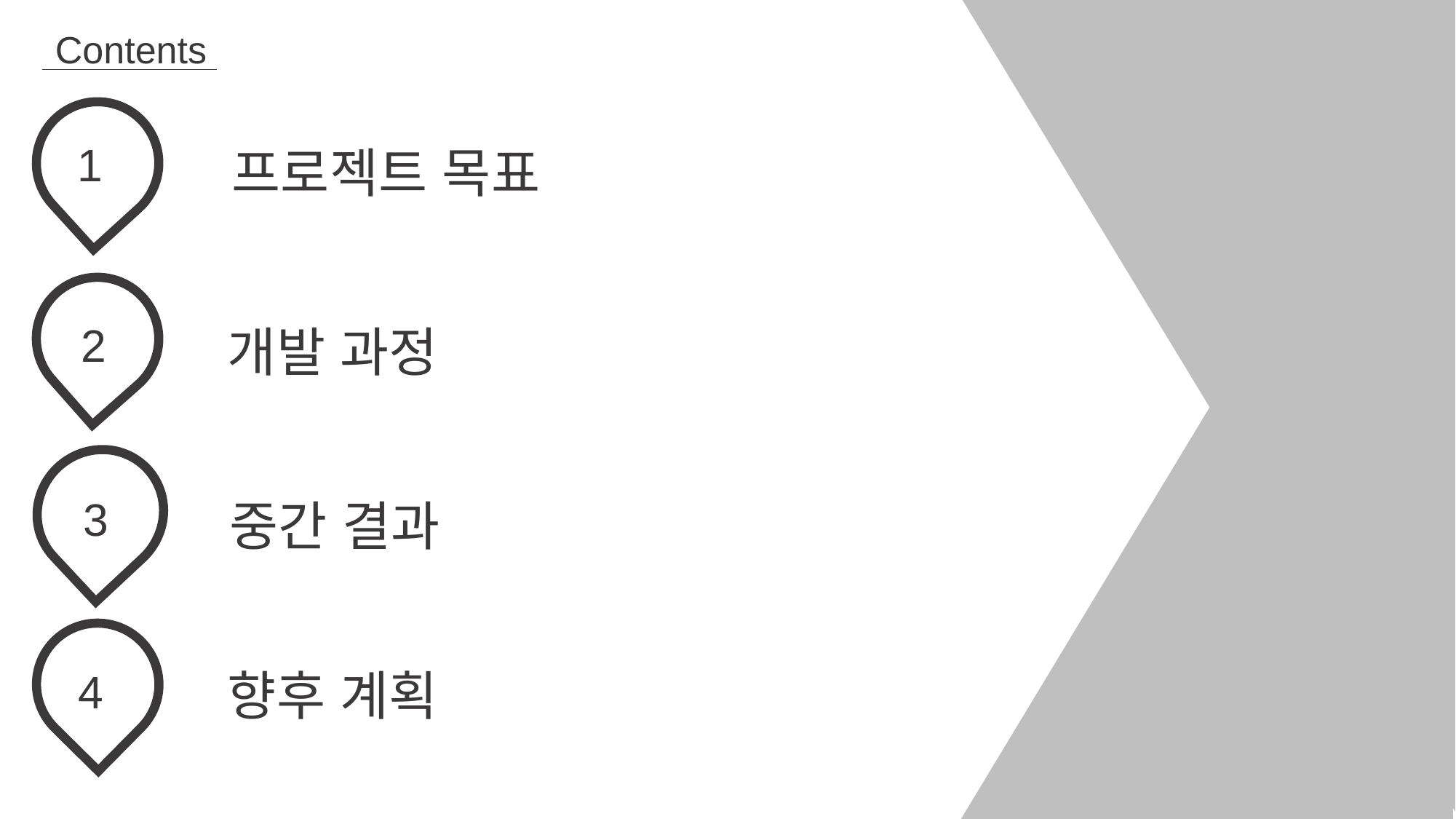

Contents

 1
   프로젝트 목표
   개발 과정
   중간 결과

 2

 3

   향후 계획
 4